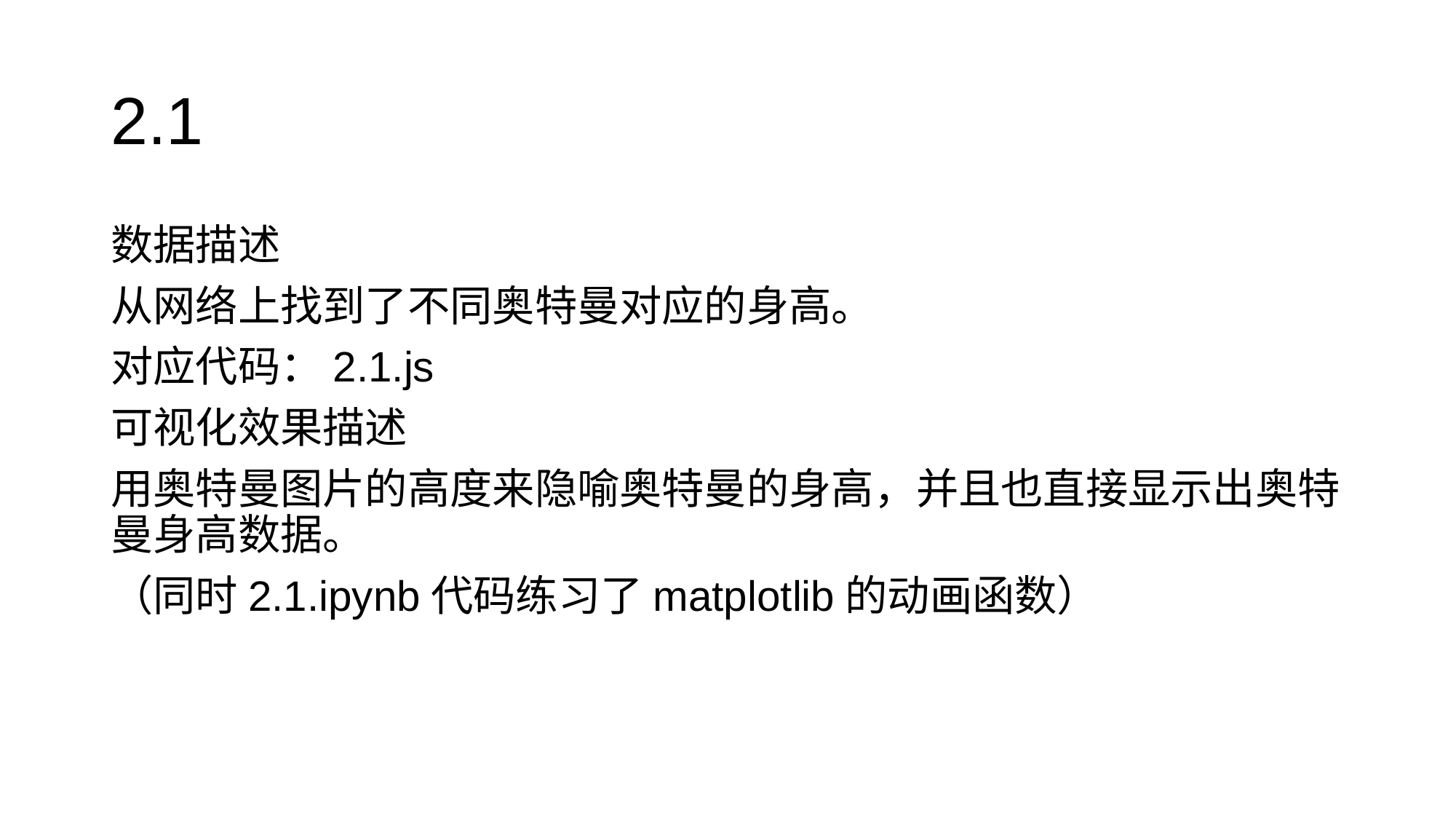

# 2.1
数据描述
从网络上找到了不同奥特曼对应的身高。
对应代码：2.1.js
可视化效果描述
用奥特曼图片的高度来隐喻奥特曼的身高，并且也直接显示出奥特曼身高数据。
（同时2.1.ipynb代码练习了matplotlib的动画函数）